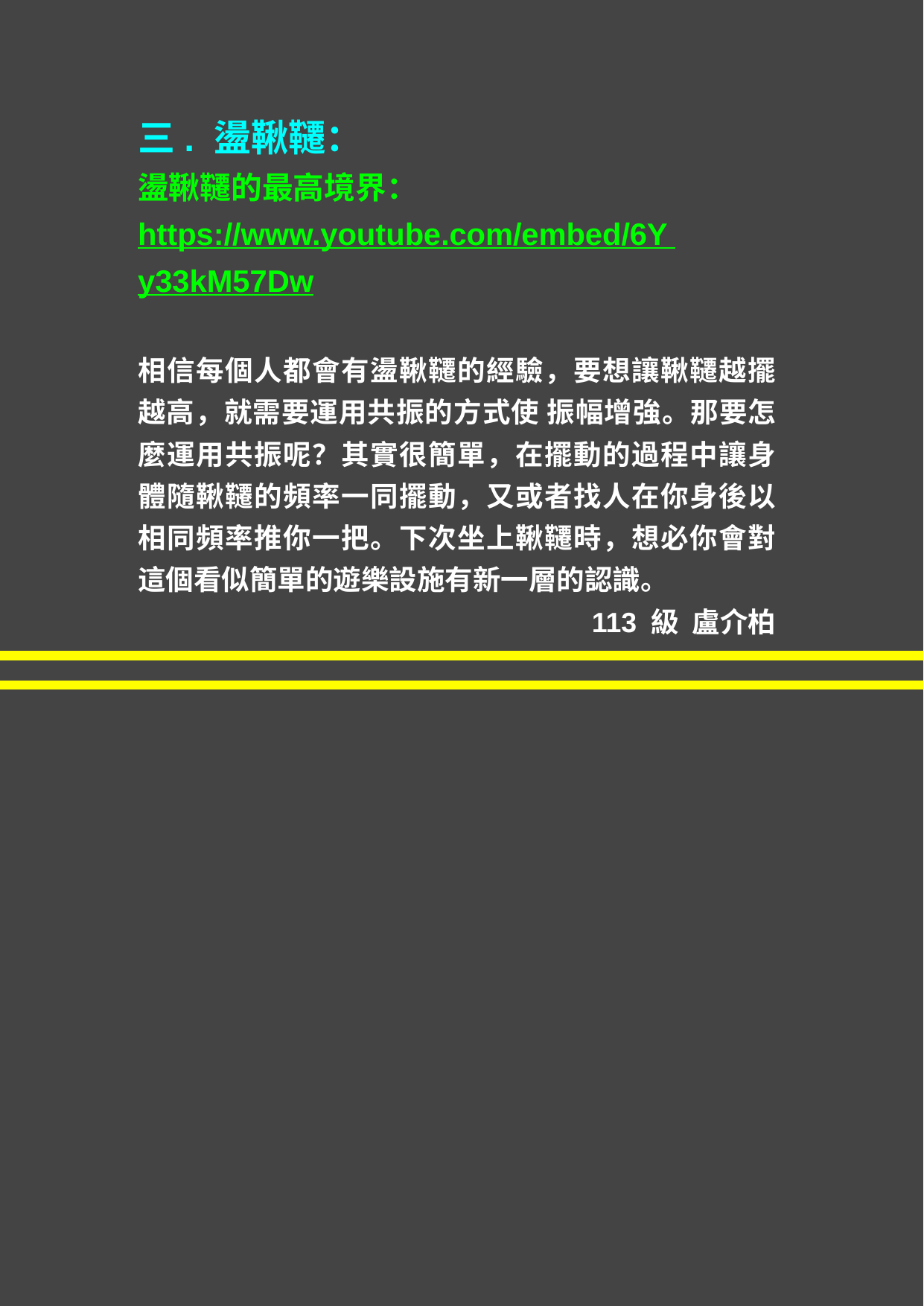

三.	盪鞦韆：
盪鞦韆的最高境界：  https://www.youtube.com/embed/6Y  y33kM57Dw

相信每個人都會有盪鞦韆的經驗，要想讓鞦韆越擺越高，就需要運用共振的方式使 振幅增強。那要怎麼運用共振呢？其實很簡單，在擺動的過程中讓身體隨鞦韆的頻率一同擺動，又或者找人在你身後以相同頻率推你一把。下次坐上鞦韆時，想必你會對這個看似簡單的遊樂設施有新一層的認識。
113 級 盧介柏